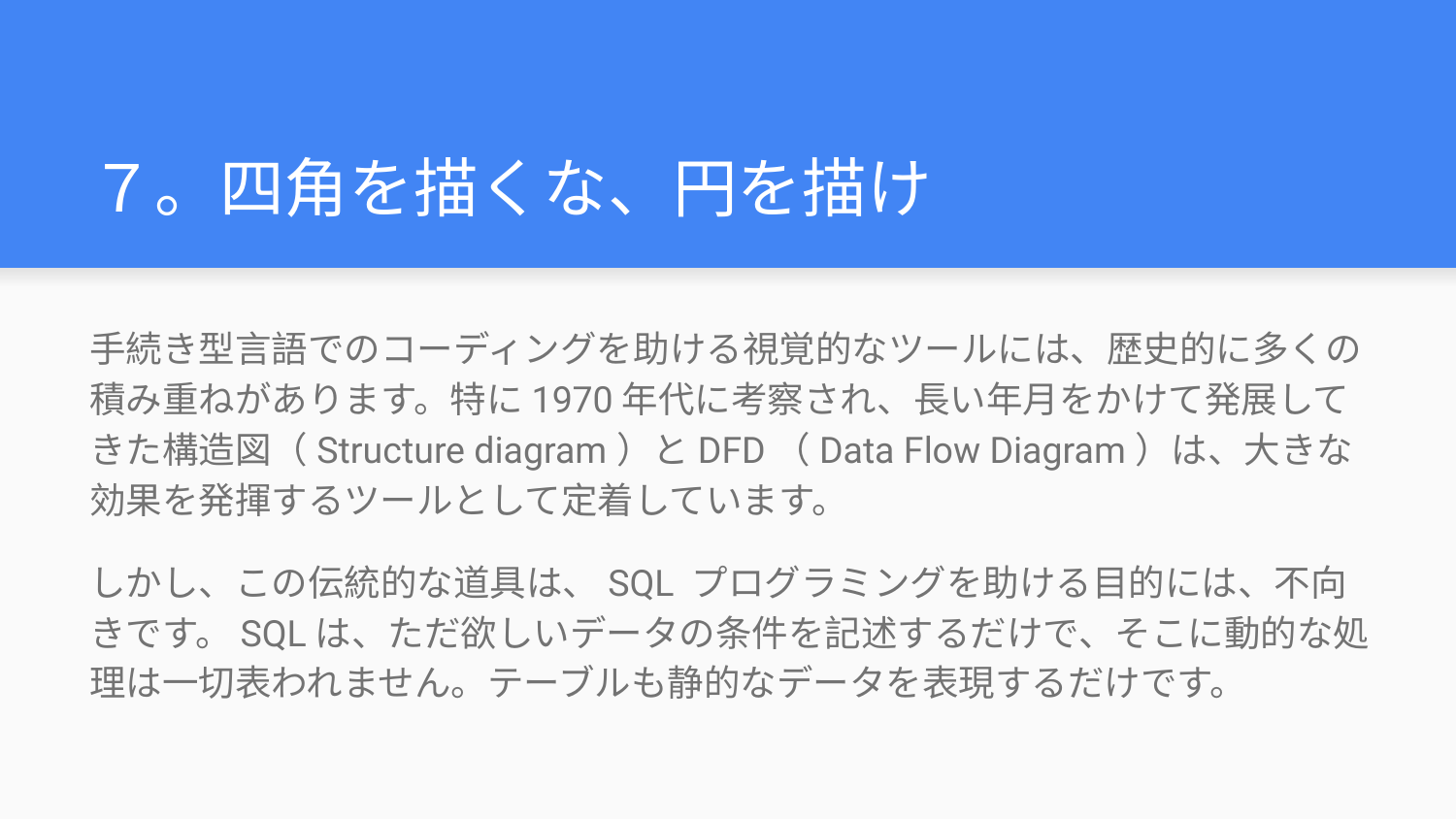

# ７。四角を描くな、円を描け
手続き型言語でのコーディングを助ける視覚的なツールには、歴史的に多くの積み重ねがあります。特に1970年代に考察され、長い年月をかけて発展してきた構造図（Structure diagram）とDFD（Data Flow Diagram）は、大きな効果を発揮するツールとして定着しています。
しかし、この伝統的な道具は、SQL プログラミングを助ける目的には、不向きです。SQLは、ただ欲しいデータの条件を記述するだけで、そこに動的な処理は一切表われません。テーブルも静的なデータを表現するだけです。